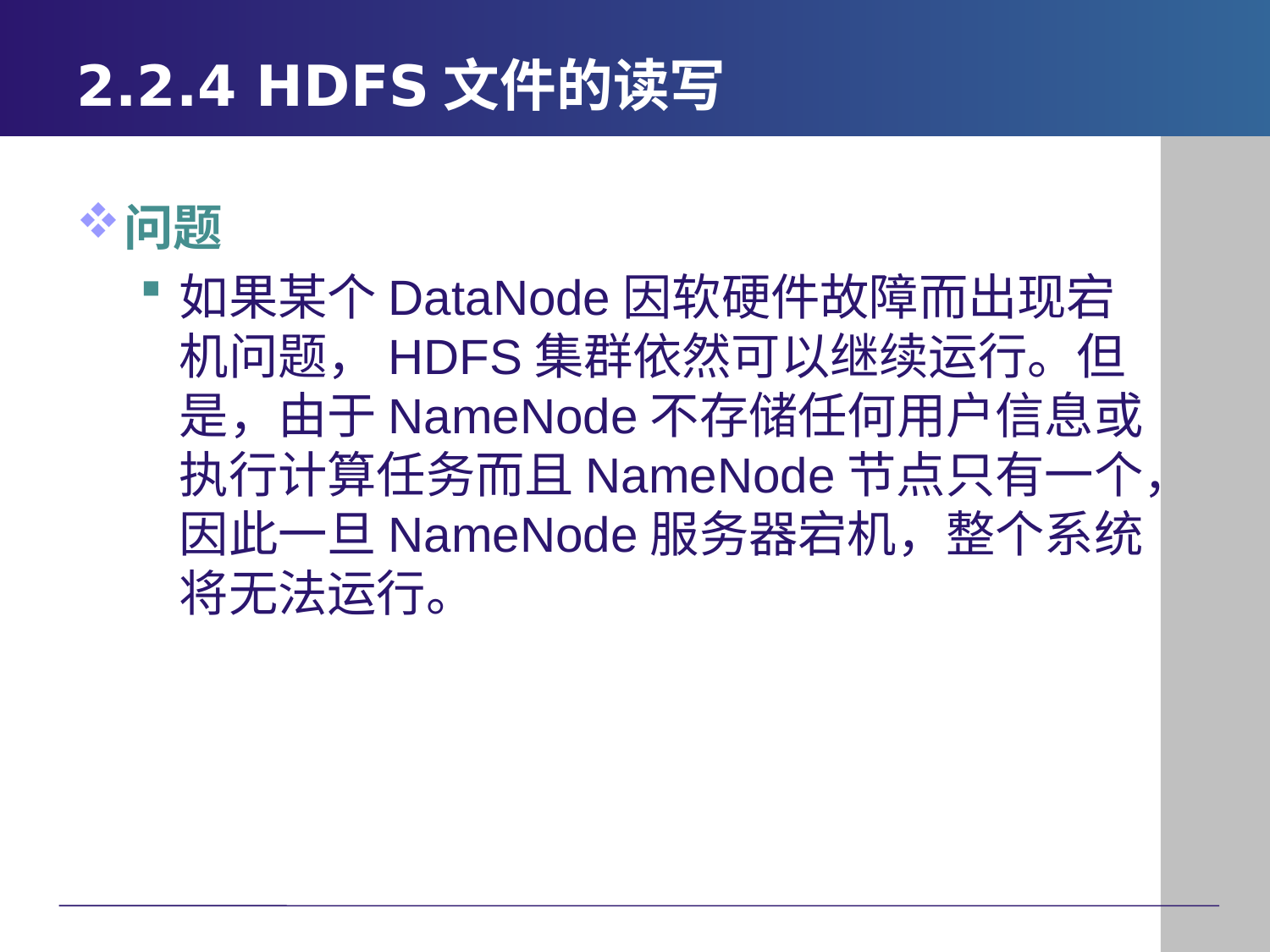

# 2.2.4 HDFS文件的读写
问题
如果某个DataNode因软硬件故障而出现宕机问题，HDFS集群依然可以继续运行。但是，由于NameNode不存储任何用户信息或执行计算任务而且NameNode节点只有一个，因此一旦NameNode服务器宕机，整个系统将无法运行。